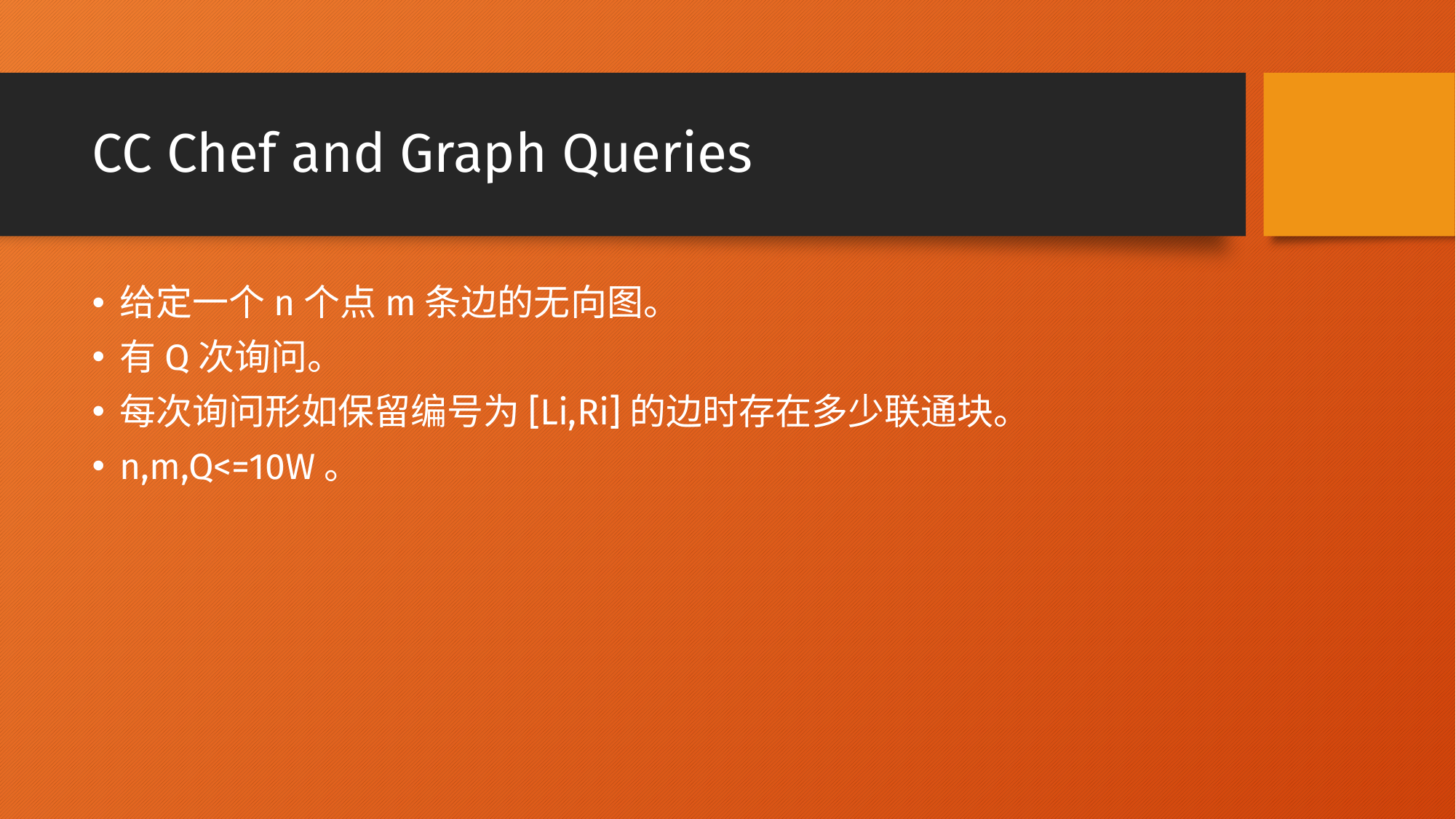

# CC Chef and Graph Queries
给定一个n个点m条边的无向图。
有Q次询问。
每次询问形如保留编号为[Li,Ri]的边时存在多少联通块。
n,m,Q<=10W。